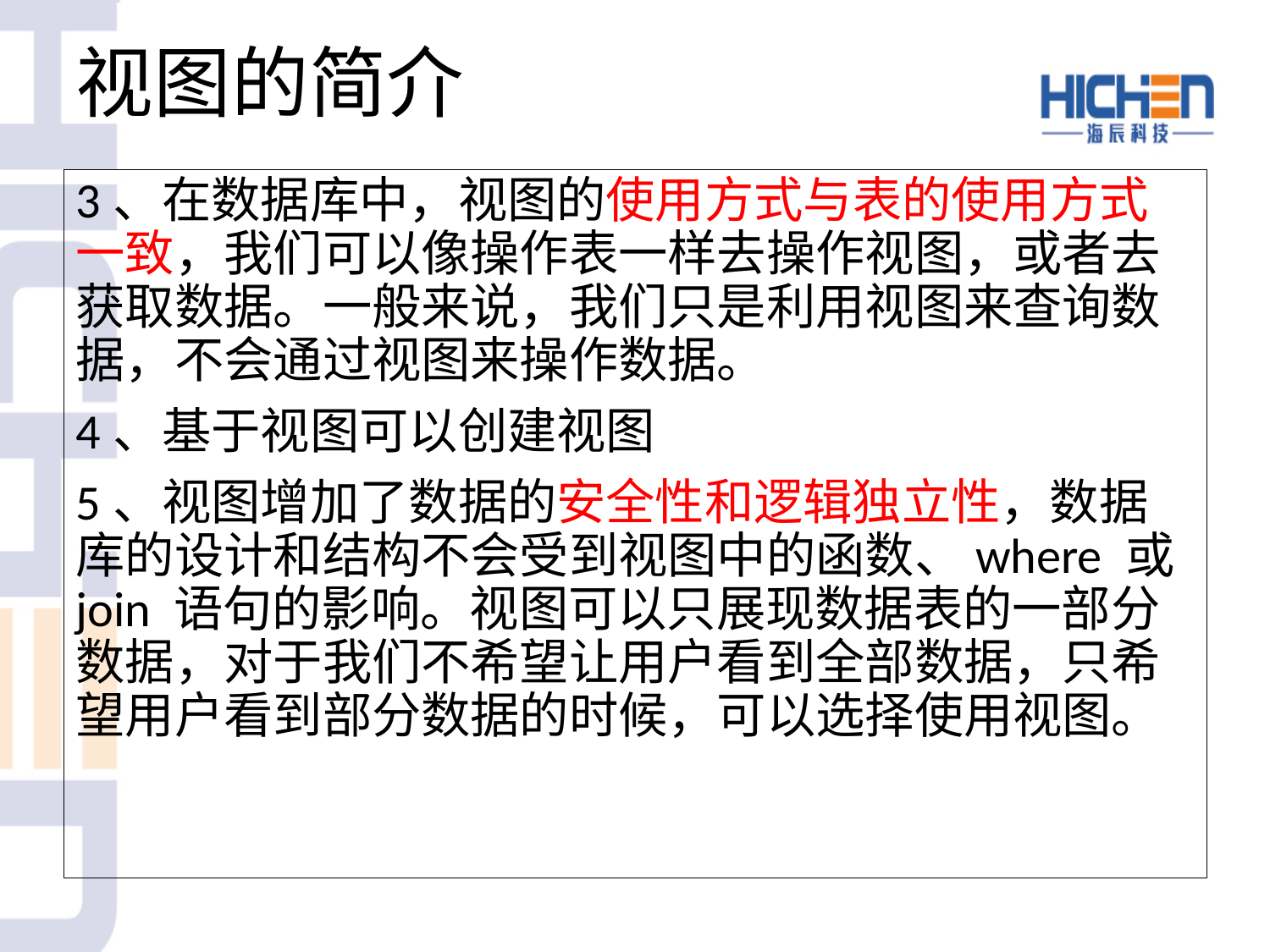

# 视图的简介
3、在数据库中，视图的使用方式与表的使用方式一致，我们可以像操作表一样去操作视图，或者去获取数据。一般来说，我们只是利用视图来查询数据，不会通过视图来操作数据。
4、基于视图可以创建视图
5、视图增加了数据的安全性和逻辑独立性，数据库的设计和结构不会受到视图中的函数、where 或 join 语句的影响。视图可以只展现数据表的一部分数据，对于我们不希望让用户看到全部数据，只希望用户看到部分数据的时候，可以选择使用视图。